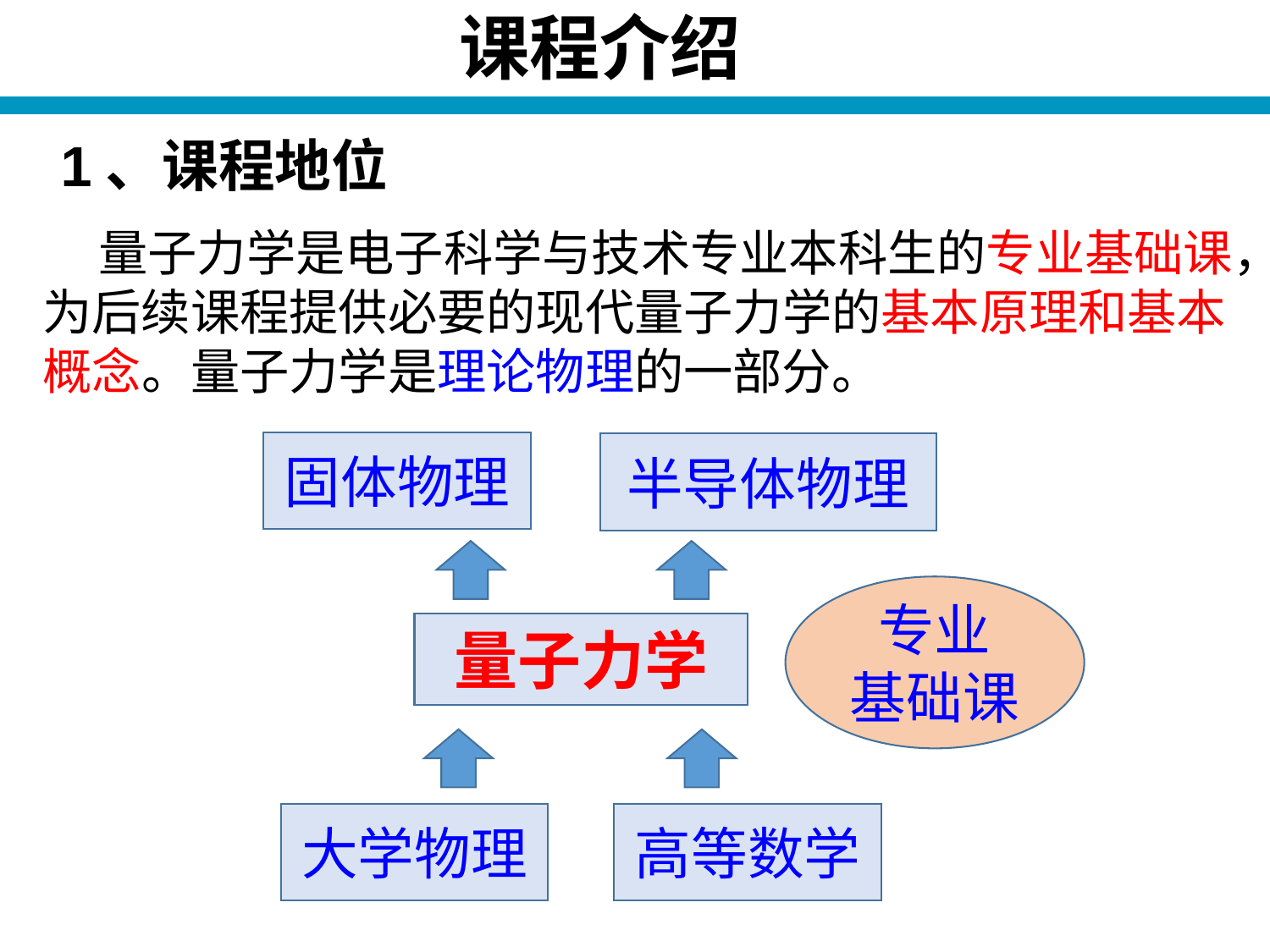

# 课程介绍
1、课程地位

    量子力学是电子科学与技术专业本科生的专业基础课，为后续课程提供必要的现代量子力学的基本原理和基本概念。量子力学是理论物理的一部分。
固体物理
半导体物理

专业
基础课
量子力学

大学物理
高等数学